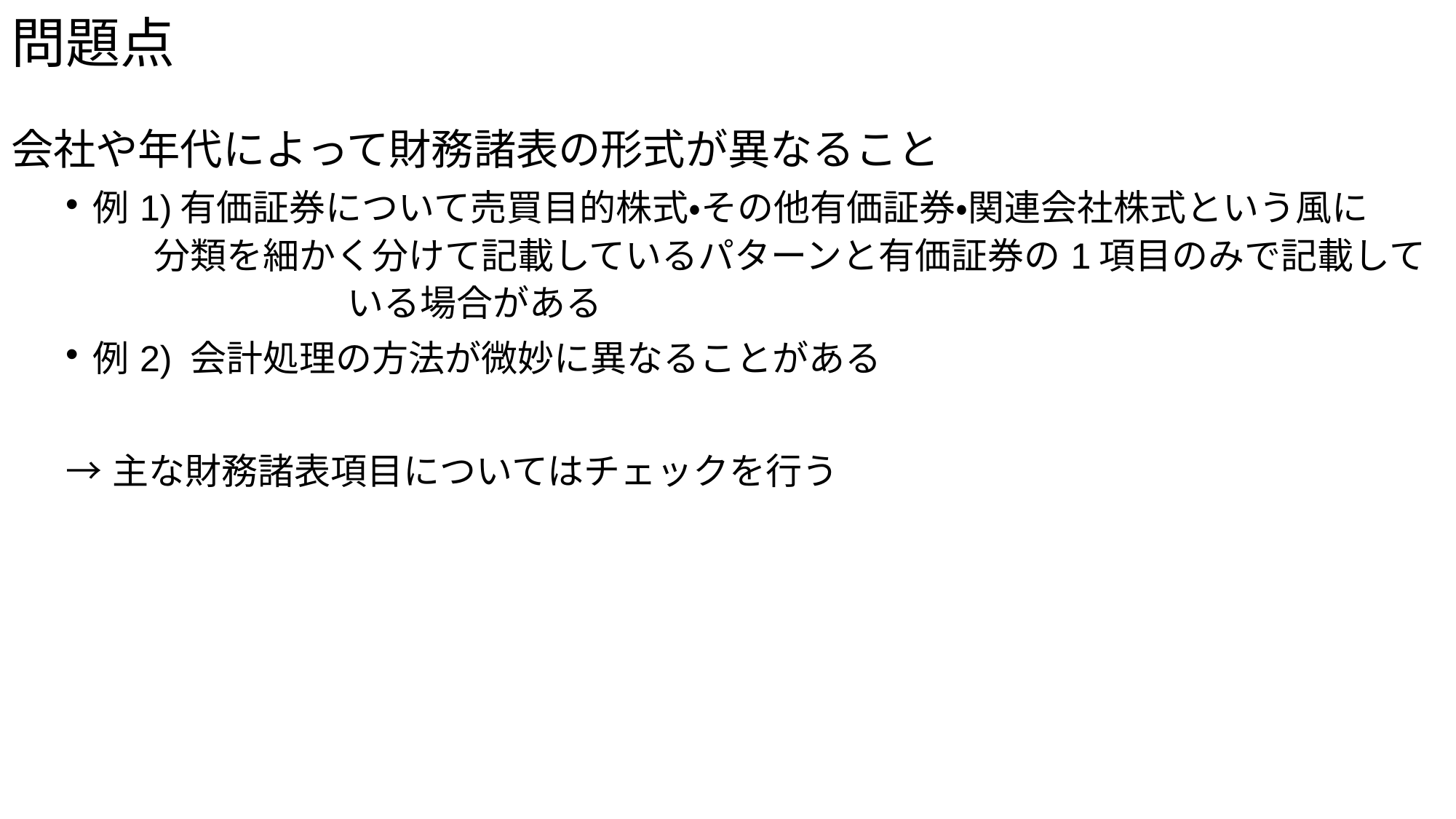

# 問題点
会社や年代によって財務諸表の形式が異なること
例1)有価証券について売買目的株式・その他有価証券・関連会社株式という風に
　   分類を細かく分けて記載しているパターンと有価証券の1項目のみで記載して		　いる場合がある
例2) 会計処理の方法が微妙に異なることがある

→主な財務諸表項目についてはチェックを行う